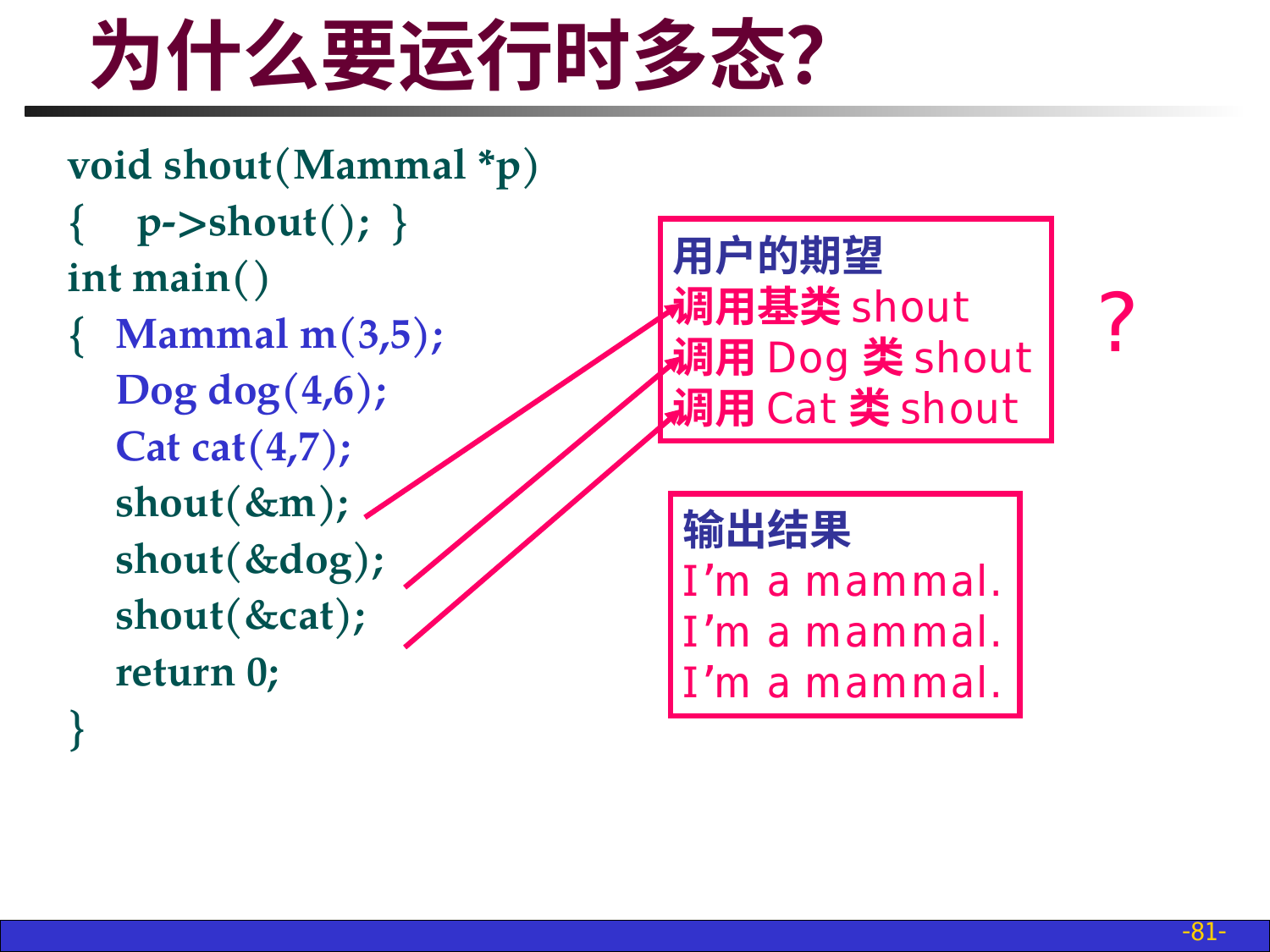

# 为什么要运行时多态？
void shout(Mammal *p)
{	  p->shout();  }
int main()
{	Mammal m(3,5);
	Dog dog(4,6);
	Cat cat(4,7);
	shout(&m);
	shout(&dog);
	shout(&cat);
	return 0;
}
用户的期望
调用基类shout
调用Dog类shout
调用Cat类shout
?

输出结果
I’m a mammal.
I’m a mammal.
I’m a mammal.
-81-